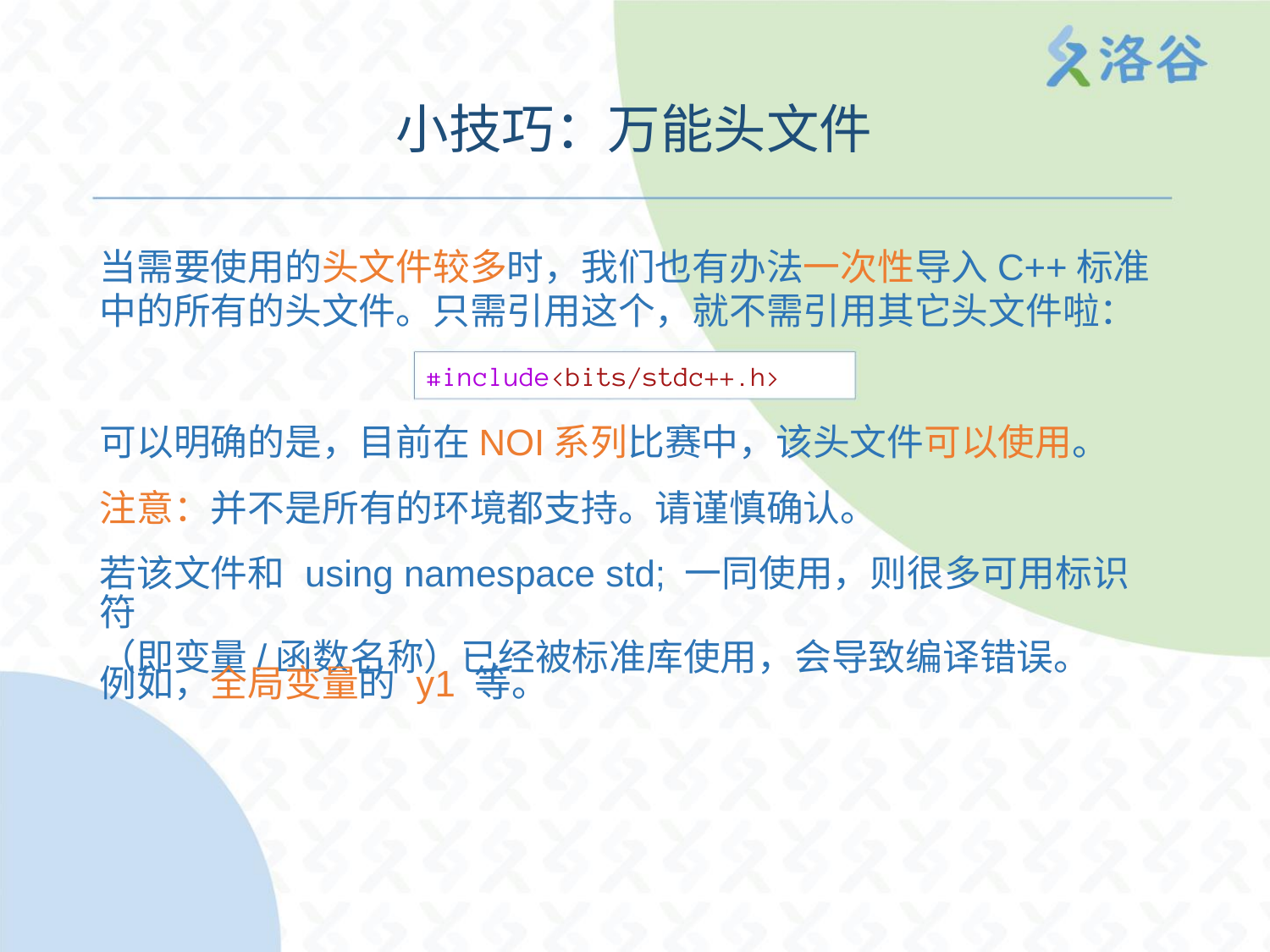

小技巧：万能头文件
当需要使用的头文件较多时，我们也有办法一次性导入C++标准
中的所有的头文件。只需引用这个，就不需引用其它头文件啦：
#include<bits/stdc++.h>
可以明确的是，目前在NOI系列比赛中，该头文件可以使用。
注意：并不是所有的环境都支持。请谨慎确认。
若该文件和 using namespace std; 一同使用，则很多可用标识符
（即变量/函数名称）已经被标准库使用，会导致编译错误。
例如，全局变量的 y1 等。